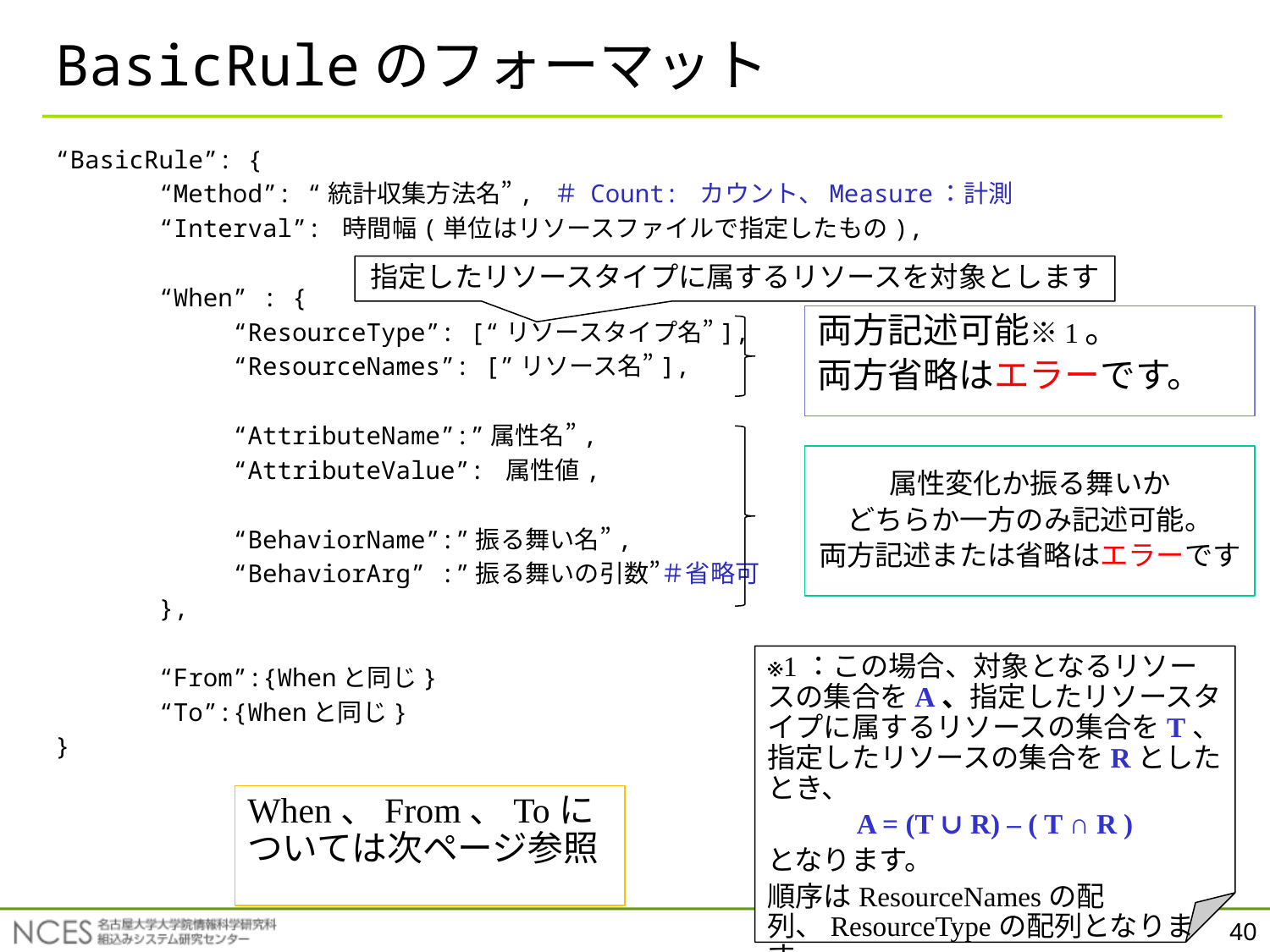

# BasicRuleのフォーマット
“BasicRule”: {
       “Method”: “統計収集方法名”, ＃ Count: カウント、Measure：計測
       “Interval”: 時間幅(単位はリソースファイルで指定したもの),

       “When” : {
            “ResourceType”: [“リソースタイプ名”],
            “ResourceNames”: [”リソース名”],

            “AttributeName”:”属性名”,
            “AttributeValue”: 属性値,

            “BehaviorName”:”振る舞い名”,
            “BehaviorArg” :”振る舞いの引数”＃省略可
       },

       “From”:{Whenと同じ}
       “To”:{Whenと同じ}
}

指定したリソースタイプに属するリソースを対象とします
両方記述可能※1。
両方省略はエラーです。

属性変化か振る舞いか
どちらか一方のみ記述可能。
両方記述または省略はエラーです
※1：この場合、対象となるリソースの集合をA、指定したリソースタイプに属するリソースの集合をT、指定したリソースの集合をRとしたとき、
A = (T ∪ R) – ( T ∩ R )
となります。
順序はResourceNamesの配列、ResourceTypeの配列となります。
When、From、Toに
ついては次ページ参照
40